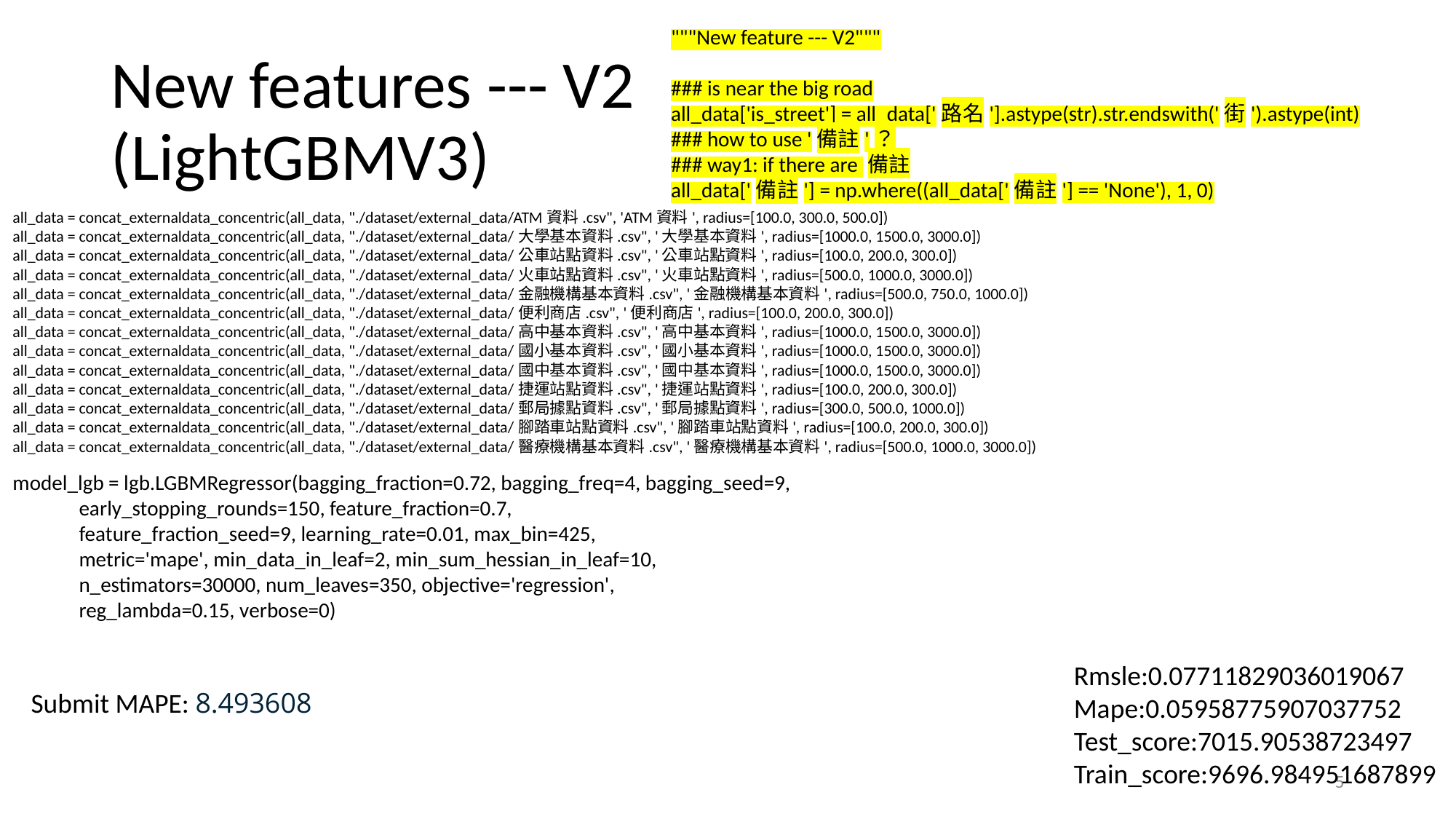

"""New feature --- V2"""

### is near the big road
all_data['is_street'] = all_data['路名'].astype(str).str.endswith('街').astype(int)
### how to use '備註'？
### way1: if there are 備註
all_data['備註'] = np.where((all_data['備註'] == 'None'), 1, 0)
# New features --- V2 (LightGBMV3)
all_data = concat_externaldata_concentric(all_data, "./dataset/external_data/ATM資料.csv", 'ATM資料', radius=[100.0, 300.0, 500.0])
all_data = concat_externaldata_concentric(all_data, "./dataset/external_data/大學基本資料.csv", '大學基本資料', radius=[1000.0, 1500.0, 3000.0])
all_data = concat_externaldata_concentric(all_data, "./dataset/external_data/公車站點資料.csv", '公車站點資料', radius=[100.0, 200.0, 300.0])
all_data = concat_externaldata_concentric(all_data, "./dataset/external_data/火車站點資料.csv", '火車站點資料', radius=[500.0, 1000.0, 3000.0])
all_data = concat_externaldata_concentric(all_data, "./dataset/external_data/金融機構基本資料.csv", '金融機構基本資料', radius=[500.0, 750.0, 1000.0])
all_data = concat_externaldata_concentric(all_data, "./dataset/external_data/便利商店.csv", '便利商店', radius=[100.0, 200.0, 300.0])
all_data = concat_externaldata_concentric(all_data, "./dataset/external_data/高中基本資料.csv", '高中基本資料', radius=[1000.0, 1500.0, 3000.0])
all_data = concat_externaldata_concentric(all_data, "./dataset/external_data/國小基本資料.csv", '國小基本資料', radius=[1000.0, 1500.0, 3000.0])
all_data = concat_externaldata_concentric(all_data, "./dataset/external_data/國中基本資料.csv", '國中基本資料', radius=[1000.0, 1500.0, 3000.0])
all_data = concat_externaldata_concentric(all_data, "./dataset/external_data/捷運站點資料.csv", '捷運站點資料', radius=[100.0, 200.0, 300.0])
all_data = concat_externaldata_concentric(all_data, "./dataset/external_data/郵局據點資料.csv", '郵局據點資料', radius=[300.0, 500.0, 1000.0])
all_data = concat_externaldata_concentric(all_data, "./dataset/external_data/腳踏車站點資料.csv", '腳踏車站點資料', radius=[100.0, 200.0, 300.0])
all_data = concat_externaldata_concentric(all_data, "./dataset/external_data/醫療機構基本資料.csv", '醫療機構基本資料', radius=[500.0, 1000.0, 3000.0])
model_lgb = lgb.LGBMRegressor(bagging_fraction=0.72, bagging_freq=4, bagging_seed=9,
              early_stopping_rounds=150, feature_fraction=0.7,
              feature_fraction_seed=9, learning_rate=0.01, max_bin=425,
              metric='mape', min_data_in_leaf=2, min_sum_hessian_in_leaf=10,
              n_estimators=30000, num_leaves=350, objective='regression',
              reg_lambda=0.15, verbose=0)
Rmsle:0.07711829036019067
Mape:0.05958775907037752
Test_score:7015.90538723497
Train_score:9696.984951687899
Submit MAPE: 8.493608
5